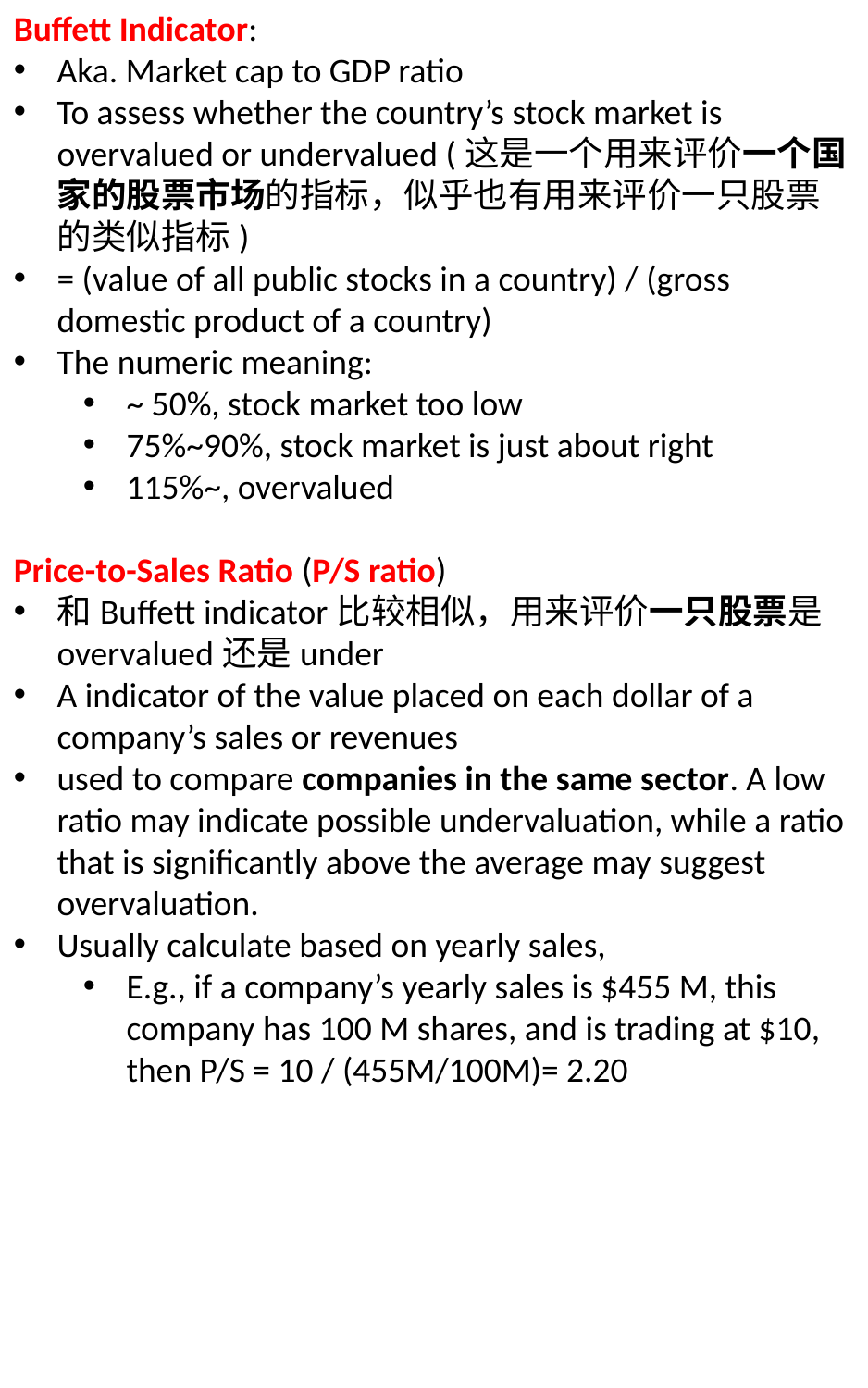

Buffett Indicator:
Aka. Market cap to GDP ratio
To assess whether the country’s stock market is overvalued or undervalued (这是一个用来评价一个国家的股票市场的指标，似乎也有用来评价一只股票的类似指标)
= (value of all public stocks in a country) / (gross domestic product of a country)
The numeric meaning:
~ 50%, stock market too low
75%~90%, stock market is just about right
115%~, overvalued

Price-to-Sales Ratio (P/S ratio)
和Buffett indicator比较相似，用来评价一只股票是overvalued还是under
A indicator of the value placed on each dollar of a company’s sales or revenues
used to compare companies in the same sector. A low ratio may indicate possible undervaluation, while a ratio that is significantly above the average may suggest overvaluation.
Usually calculate based on yearly sales,
E.g., if a company’s yearly sales is $455 M, this company has 100 M shares, and is trading at $10, then P/S = 10 / (455M/100M)= 2.20